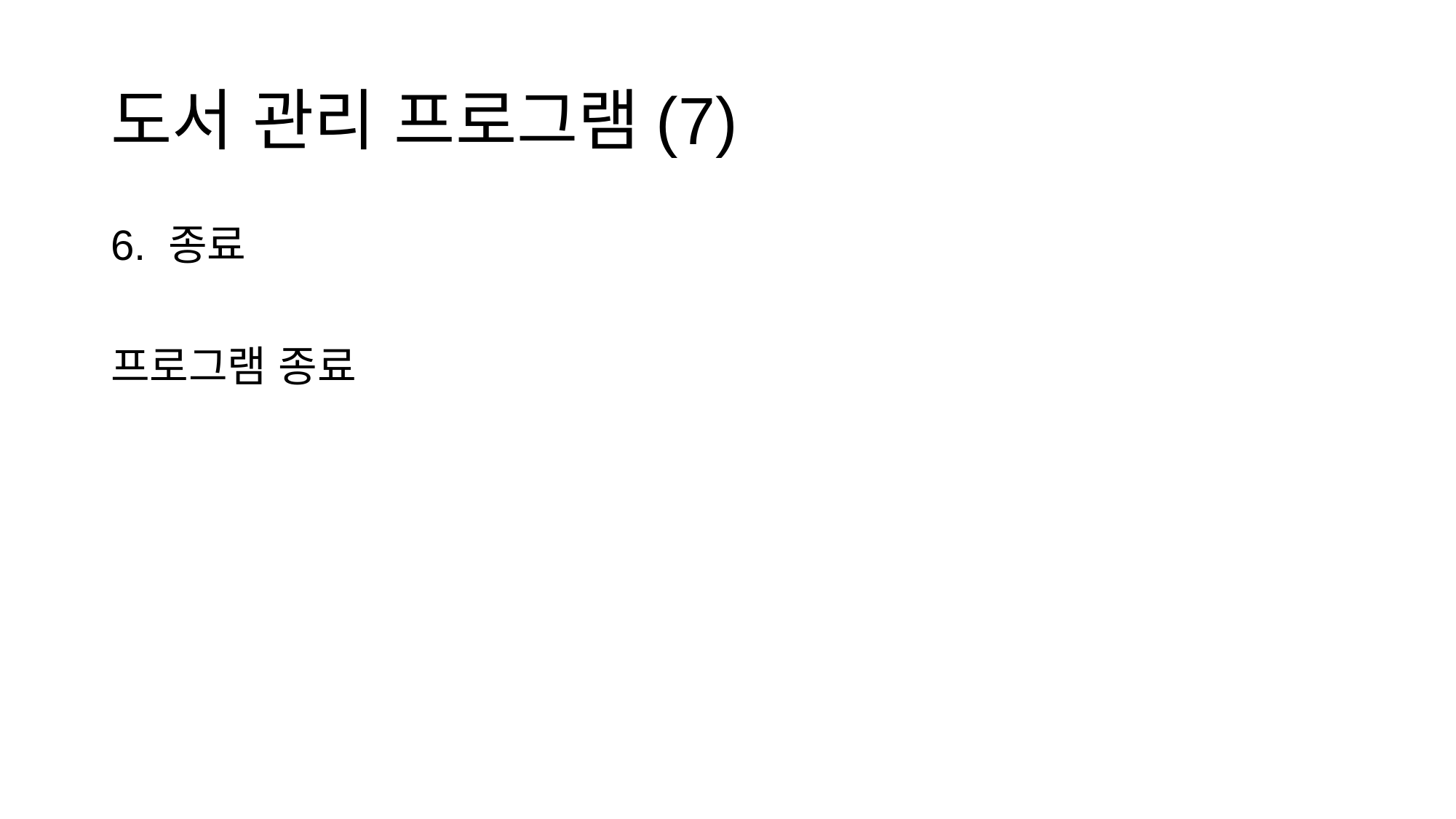

# 도서 관리 프로그램(7)
6. 종료

프로그램 종료